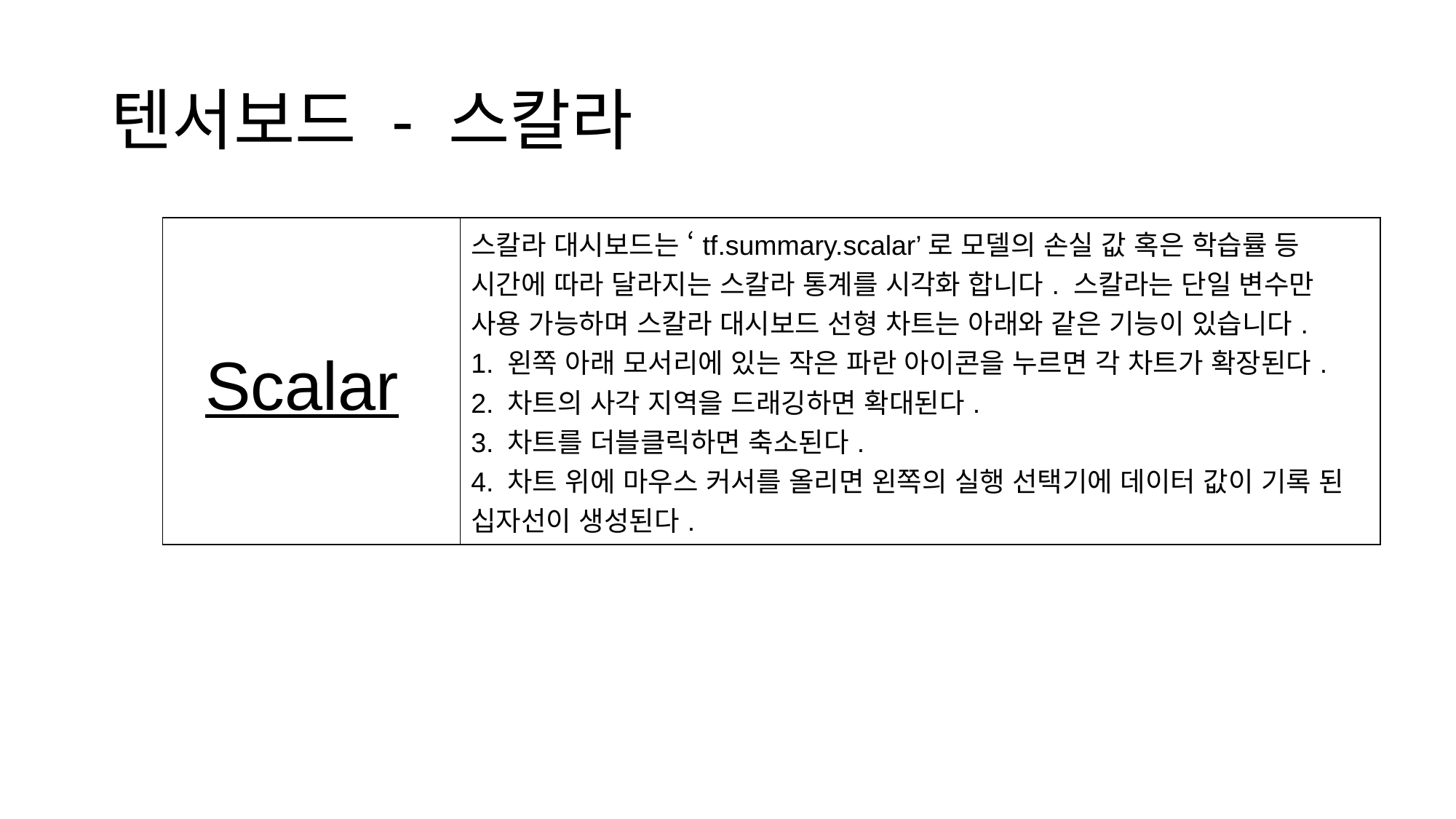

# 텐서보드 - 스칼라
| Scalar | 스칼라 대시보드는 ‘tf.summary.scalar’로 모델의 손실 값 혹은 학습률 등 시간에 따라 달라지는 스칼라 통계를 시각화 합니다. 스칼라는 단일 변수만 사용 가능하며 스칼라 대시보드 선형 차트는 아래와 같은 기능이 있습니다. 1. 왼쪽 아래 모서리에 있는 작은 파란 아이콘을 누르면 각 차트가 확장된다. 2. 차트의 사각 지역을 드래깅하면 확대된다. 3. 차트를 더블클릭하면 축소된다. 4. 차트 위에 마우스 커서를 올리면 왼쪽의 실행 선택기에 데이터 값이 기록 된 십자선이 생성된다. |
| --- | --- |